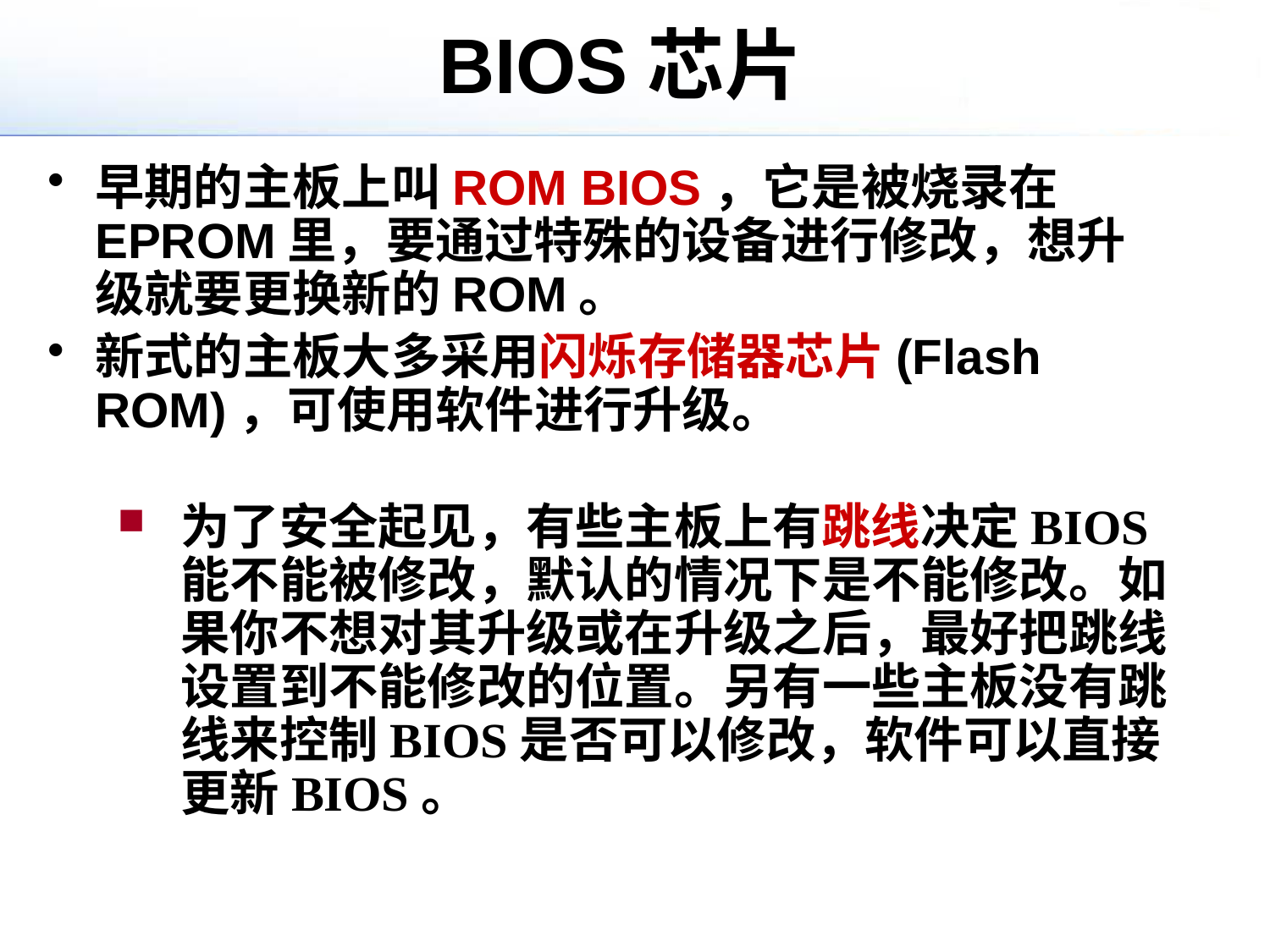

# BIOS芯片
早期的主板上叫ROM BIOS，它是被烧录在EPROM里，要通过特殊的设备进行修改，想升级就要更换新的ROM。
新式的主板大多采用闪烁存储器芯片(Flash ROM)，可使用软件进行升级。
为了安全起见，有些主板上有跳线决定BIOS能不能被修改，默认的情况下是不能修改。如果你不想对其升级或在升级之后，最好把跳线设置到不能修改的位置。另有一些主板没有跳线来控制BIOS是否可以修改，软件可以直接更新BIOS。